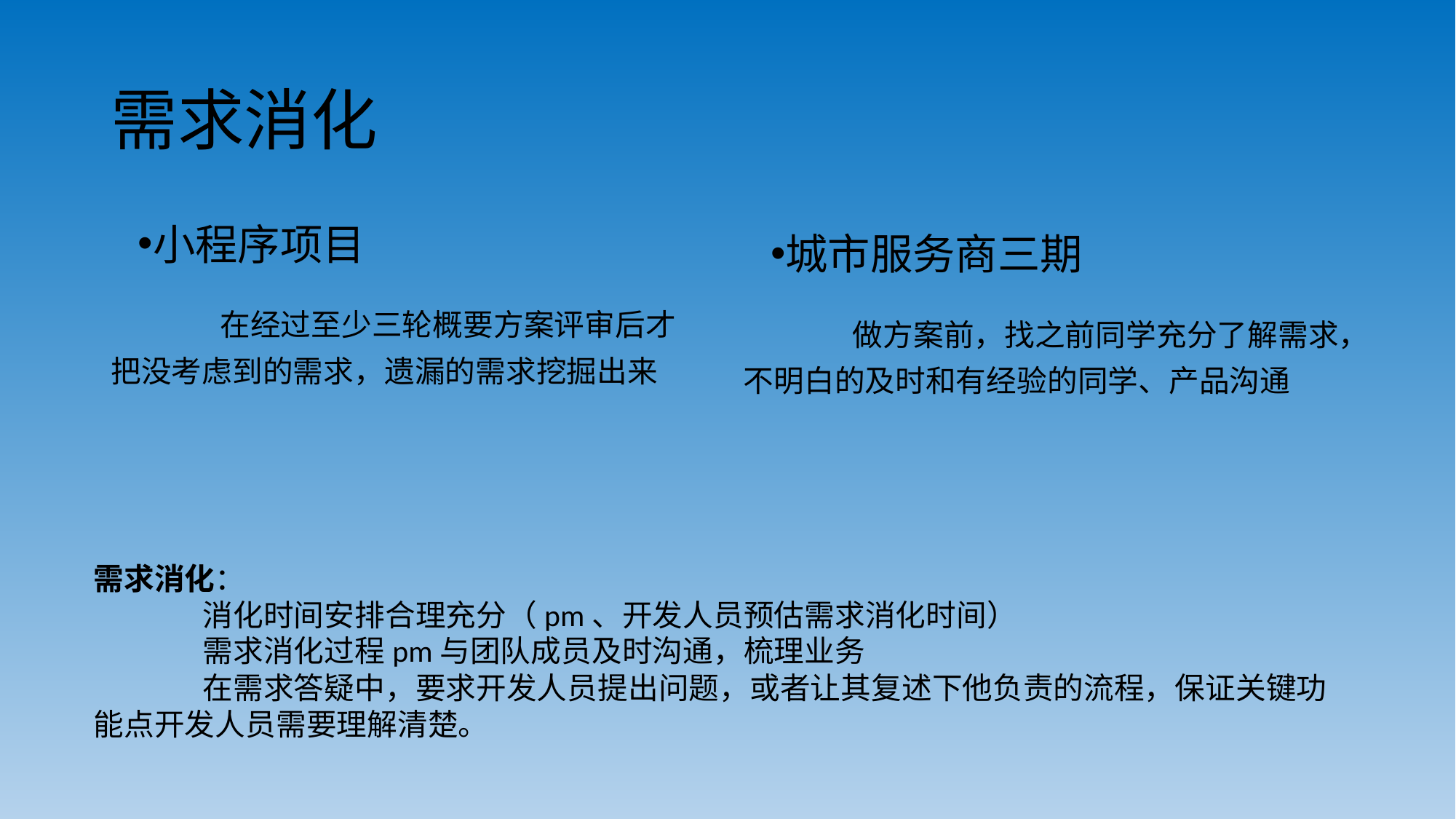

# 需求消化
小程序项目
	在经过至少三轮概要方案评审后才把没考虑到的需求，遗漏的需求挖掘出来
城市服务商三期
	做方案前，找之前同学充分了解需求，不明白的及时和有经验的同学、产品沟通

需求消化：
	消化时间安排合理充分（pm、开发人员预估需求消化时间）
	需求消化过程pm与团队成员及时沟通，梳理业务
	在需求答疑中，要求开发人员提出问题，或者让其复述下他负责的流程，保证关键功能点开发人员需要理解清楚。